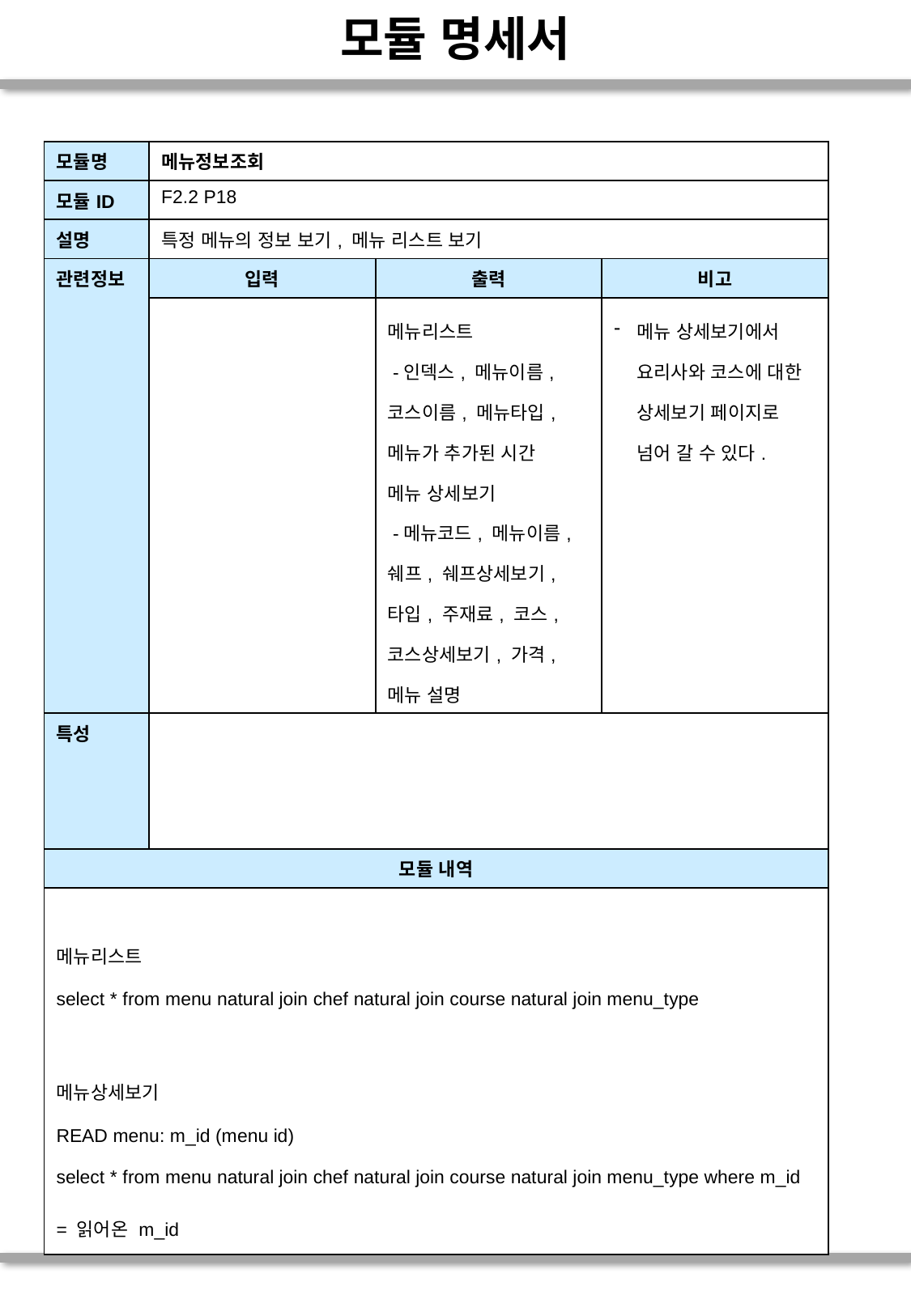

# 모듈 명세서
| 모듈명 | 메뉴정보조회 |  |  |
| --- | --- | --- | --- |
| 모듈ID | F2.2 P18 |  |  |
| 설명 | 특정 메뉴의 정보 보기, 메뉴 리스트 보기 |  |  |
| 관련정보 | 입력 | 출력 | 비고 |
|  |  | 메뉴리스트 -인덱스, 메뉴이름, 코스이름, 메뉴타입, 메뉴가 추가된 시간 메뉴 상세보기 -메뉴코드, 메뉴이름, 쉐프, 쉐프상세보기, 타입, 주재료, 코스, 코스상세보기, 가격, 메뉴 설명 | 메뉴 상세보기에서 요리사와 코스에 대한 상세보기 페이지로 넘어 갈 수 있다. |
| 특성 |  |  |  |
| 모듈 내역 |  |  |  |
| 메뉴리스트 select \* from menu natural join chef natural join course natural join menu\_type 메뉴상세보기 READ menu: m\_id (menu id) select \* from menu natural join chef natural join course natural join menu\_type where m\_id = 읽어온 m\_id |  |  |  |